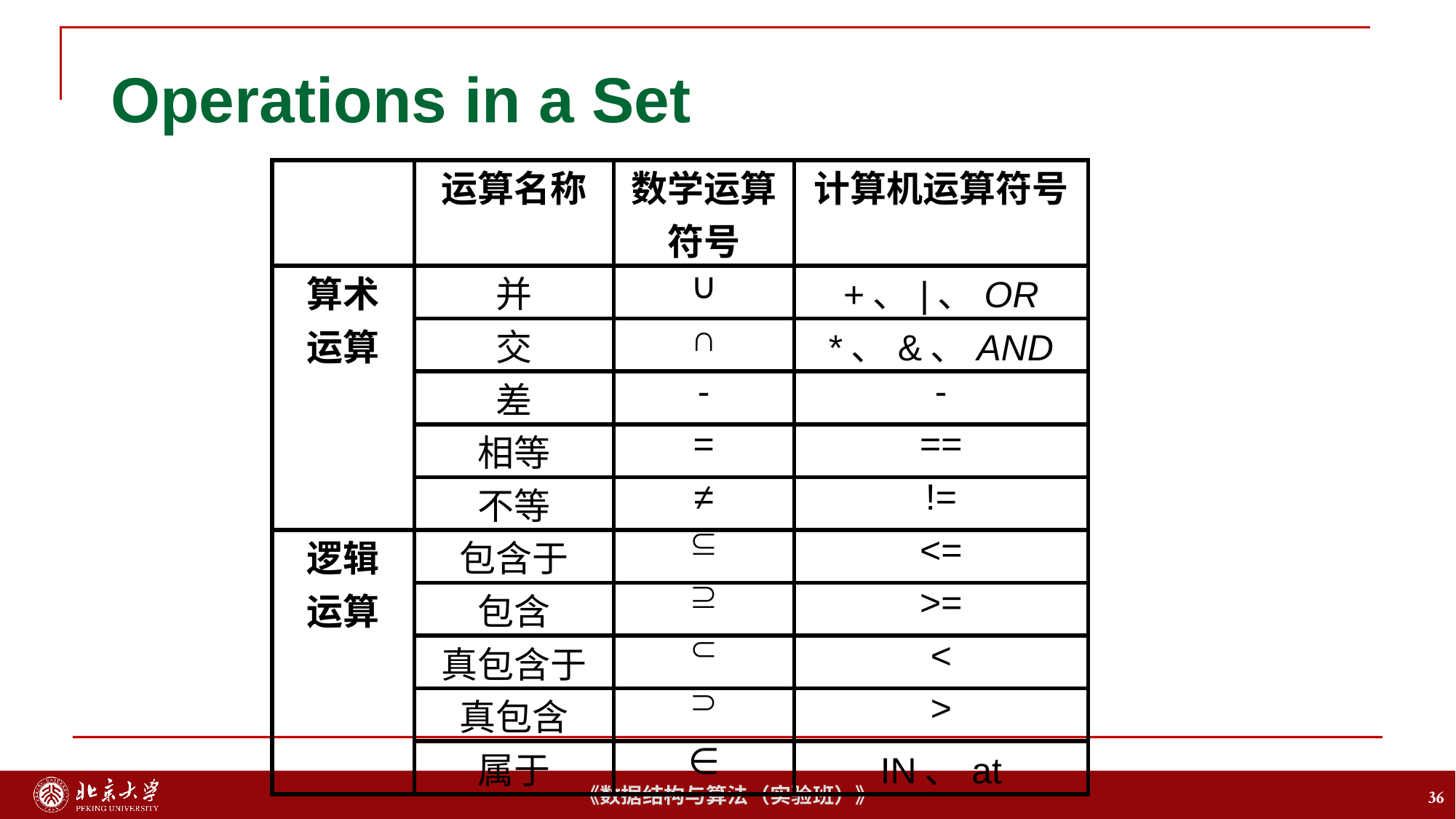

# Operations in a Set
|  | 运算名称 | 数学运算符号 | 计算机运算符号 |
| --- | --- | --- | --- |
| 算术 运算 | 并 | ∪ | +、|、OR |
|  | 交 | ∩ | \*、&、AND |
|  | 差 | - | - |
|  | 相等 | = | == |
|  | 不等 | ≠ | != |
| 逻辑 运算 | 包含于 | ⊆ | <= |
|  | 包含 | ⊇ | >= |
|  | 真包含于 | ⊂ | < |
|  | 真包含 | ⊃ | > |
|  | 属于 | ∈ | IN、at |
36